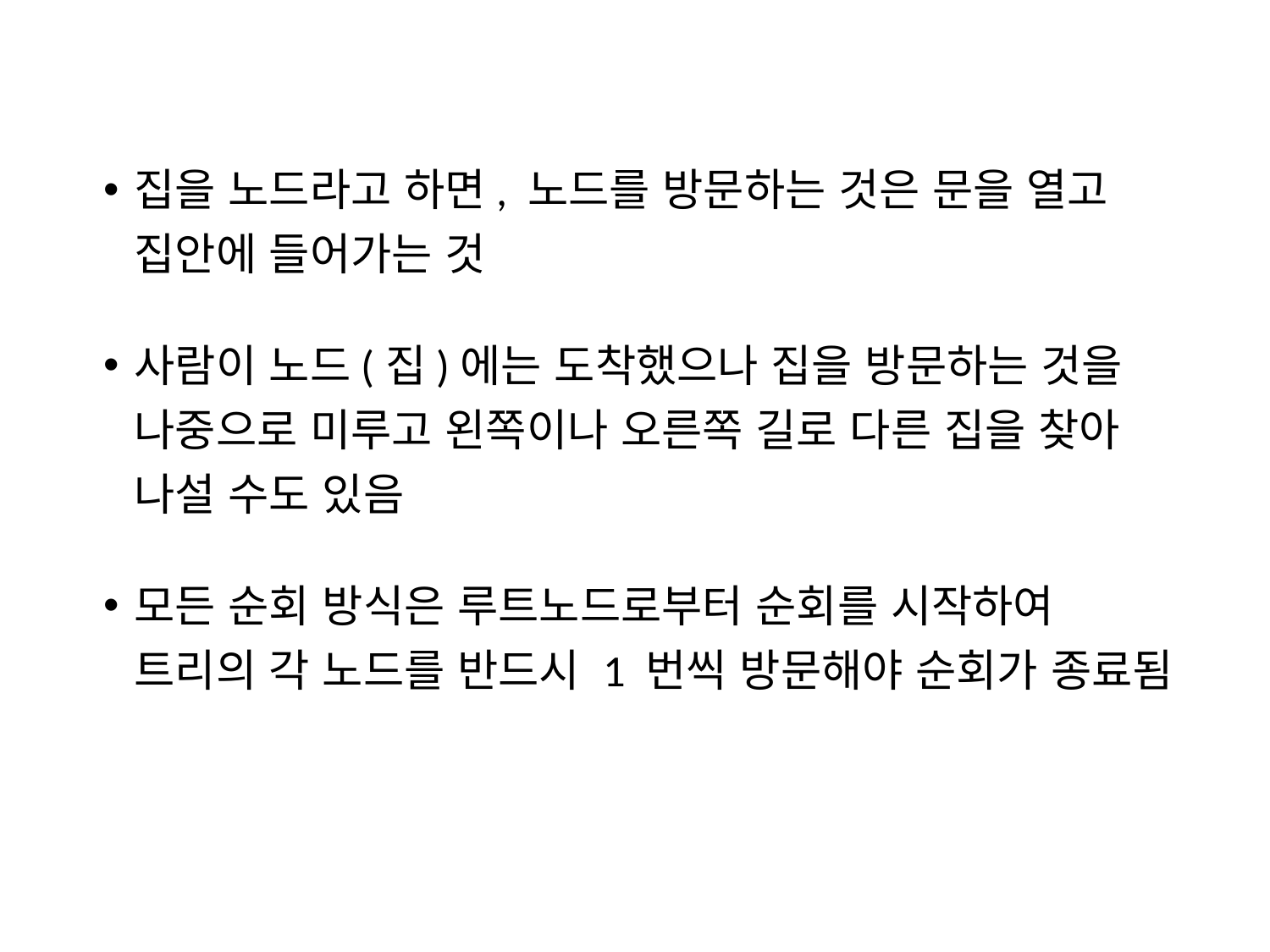

집을 노드라고 하면, 노드를 방문하는 것은 문을 열고 집안에 들어가는 것
사람이 노드(집)에는 도착했으나 집을 방문하는 것을 나중으로 미루고 왼쪽이나 오른쪽 길로 다른 집을 찾아 나설 수도 있음
모든 순회 방식은 루트노드로부터 순회를 시작하여 트리의 각 노드를 반드시 1 번씩 방문해야 순회가 종료됨